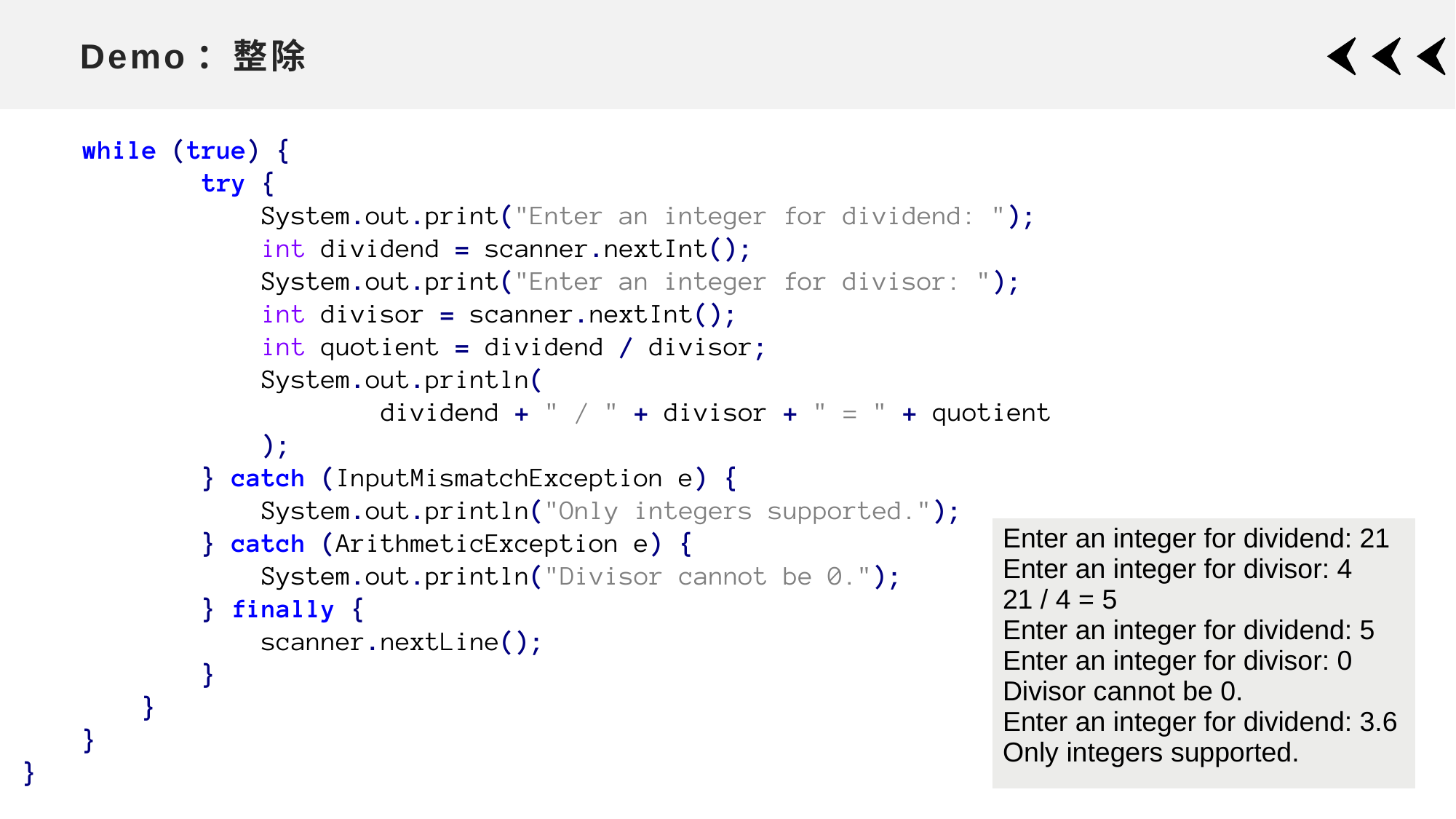

# Demo：整除
    while (true) {
            try {
                System.out.print("Enter an integer for dividend: ");
                int dividend = scanner.nextInt();
                System.out.print("Enter an integer for divisor: ");
                int divisor = scanner.nextInt();
                int quotient = dividend / divisor;
                System.out.println(
                        dividend + " / " + divisor + " = " + quotient
                );
            } catch (InputMismatchException e) {
                System.out.println("Only integers supported.");
            } catch (ArithmeticException e) {
                System.out.println("Divisor cannot be 0.");
            } finally {
                scanner.nextLine();
            }
        }
    }
}
| Enter an integer for dividend: 21 Enter an integer for divisor: 4 21 / 4 = 5 Enter an integer for dividend: 5 Enter an integer for divisor: 0 Divisor cannot be 0. Enter an integer for dividend: 3.6 Only integers supported. |
| --- |